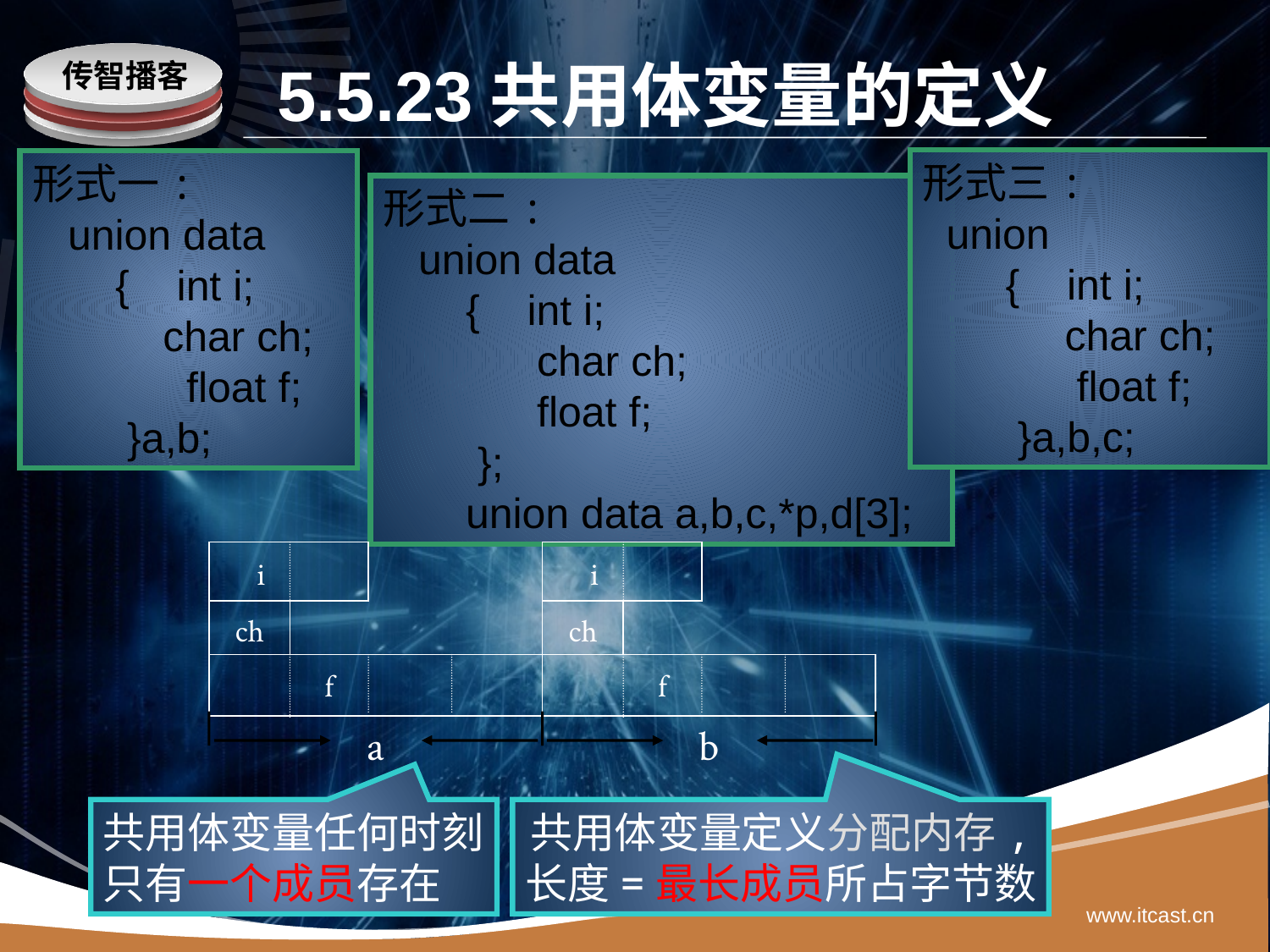

# 5.5.23共用体变量的定义

形式二:
   union data
       {    int i;
             char ch;
             float f;
        };
       union data a,b,c,*p,d[3];
形式三:
  union
       {    int i;
            char ch;
             float f;
        }a,b,c;
形式一:
   union data
       {    int i;
           char ch;
             float f;
        }a,b;

i

ch

f

i

ch

f

a

b

共用体变量任何时刻
只有一个成员存在
共用体变量定义分配内存,
长度=最长成员所占字节数
www.itcast.cn